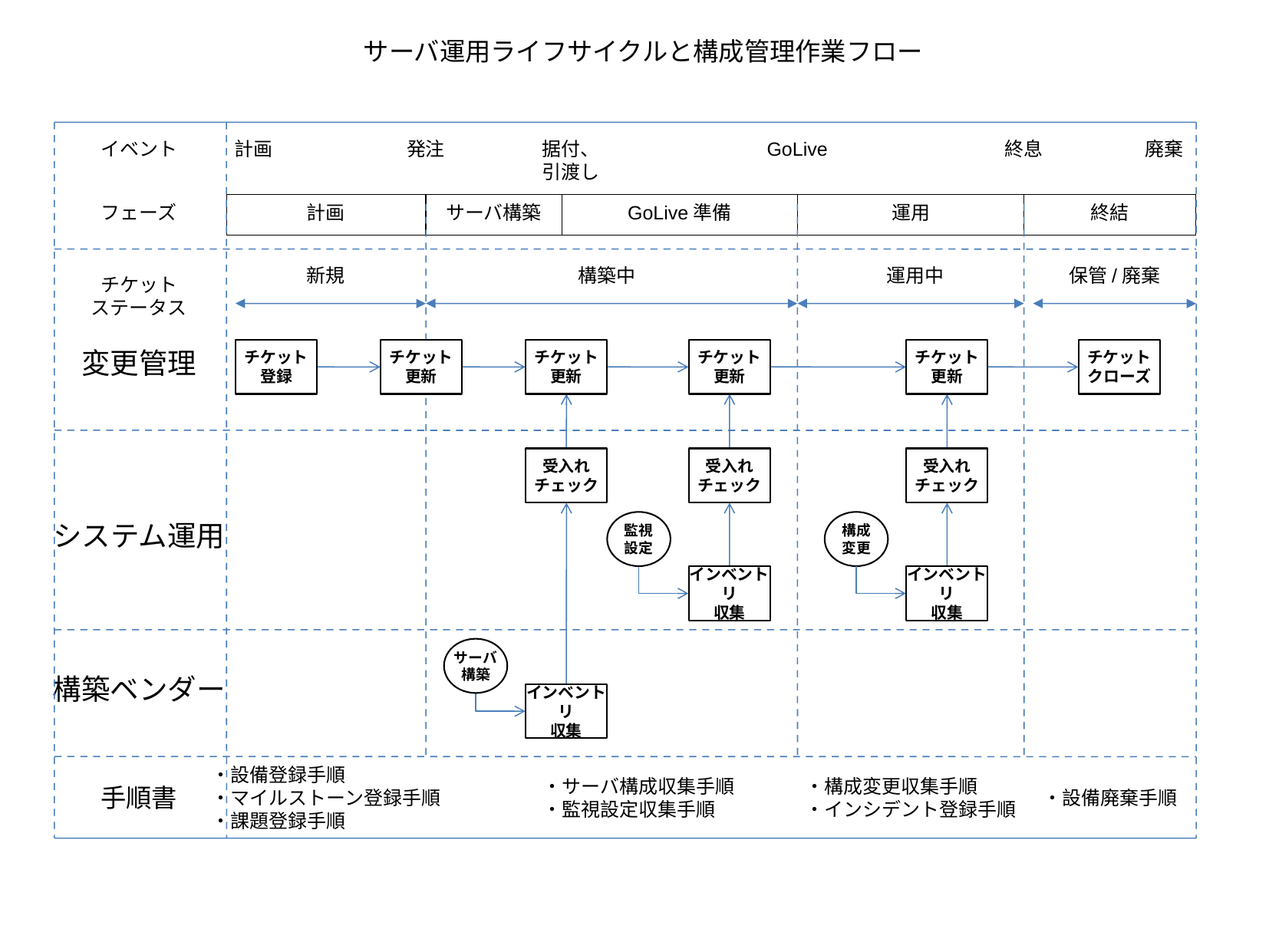

サーバ運用ライフサイクルと構成管理作業フロー

イベント
計画
発注
据付、
引渡し
GoLive
終息
廃棄
フェーズ
計画
サーバ構築
GoLive準備
運用
終結

新規
構築中
運用中
保管/廃棄
チケット
ステータス

変更管理
チケット
登録
チケット
更新
チケット
更新
チケット
更新
チケット
更新
チケット
クローズ

受入れ
チェック
受入れ
チェック
受入れ
チェック

システム運用
監視
設定
構成
変更

インベントリ
収集
インベントリ
収集

サーバ
構築
構築ベンダー

インベントリ
収集

・設備登録手順
・マイルストーン登録手順
・課題登録手順
・サーバ構成収集手順
・監視設定収集手順
・構成変更収集手順
・インシデント登録手順
・設備廃棄手順
手順書